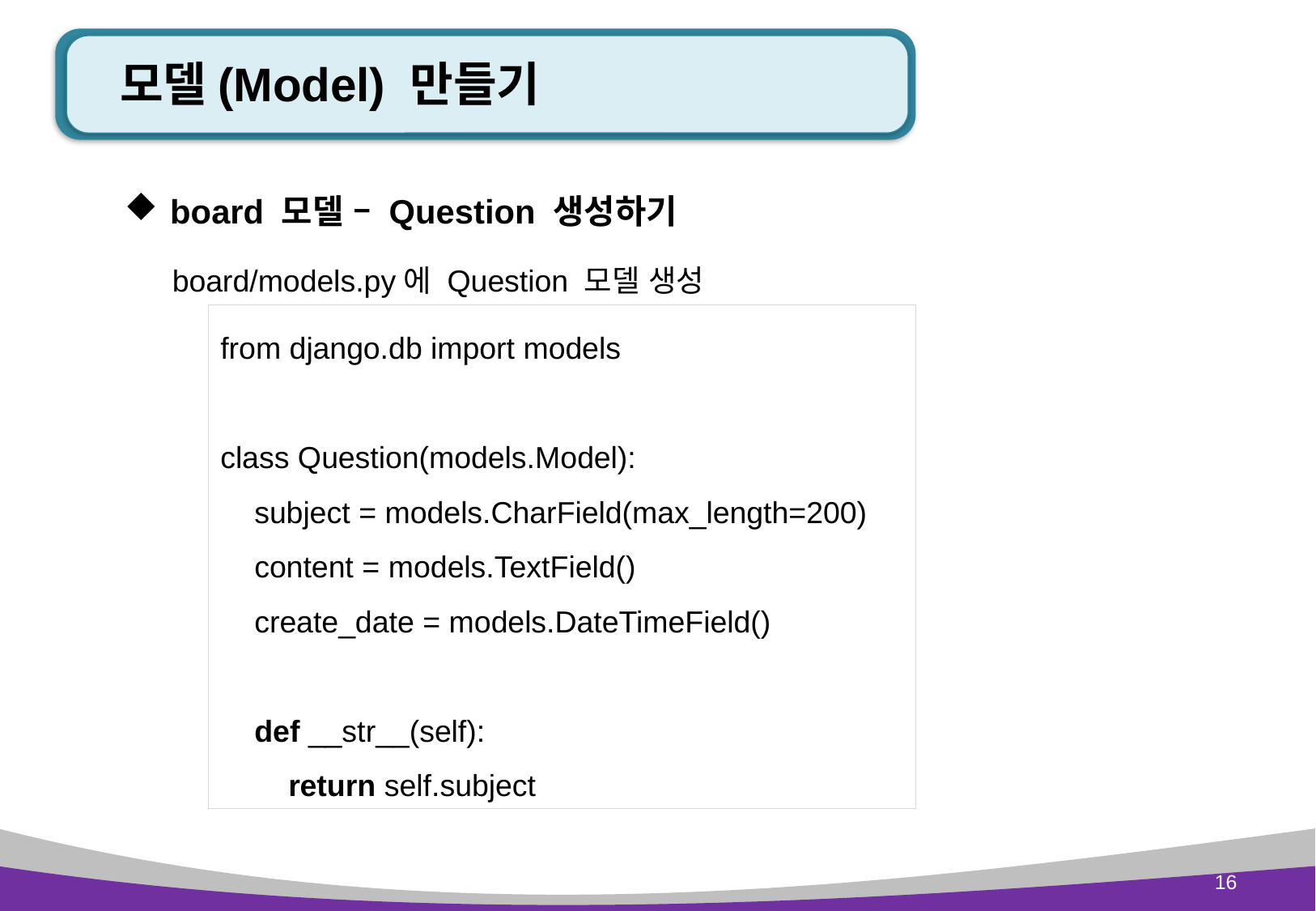

# 모델(Model) 만들기
board 모델 – Question 생성하기
board/models.py에 Question 모델 생성
from django.db import models

class Question(models.Model):
    subject = models.CharField(max_length=200)
    content = models.TextField()
    create_date = models.DateTimeField()

    def __str__(self):
        return self.subject
16